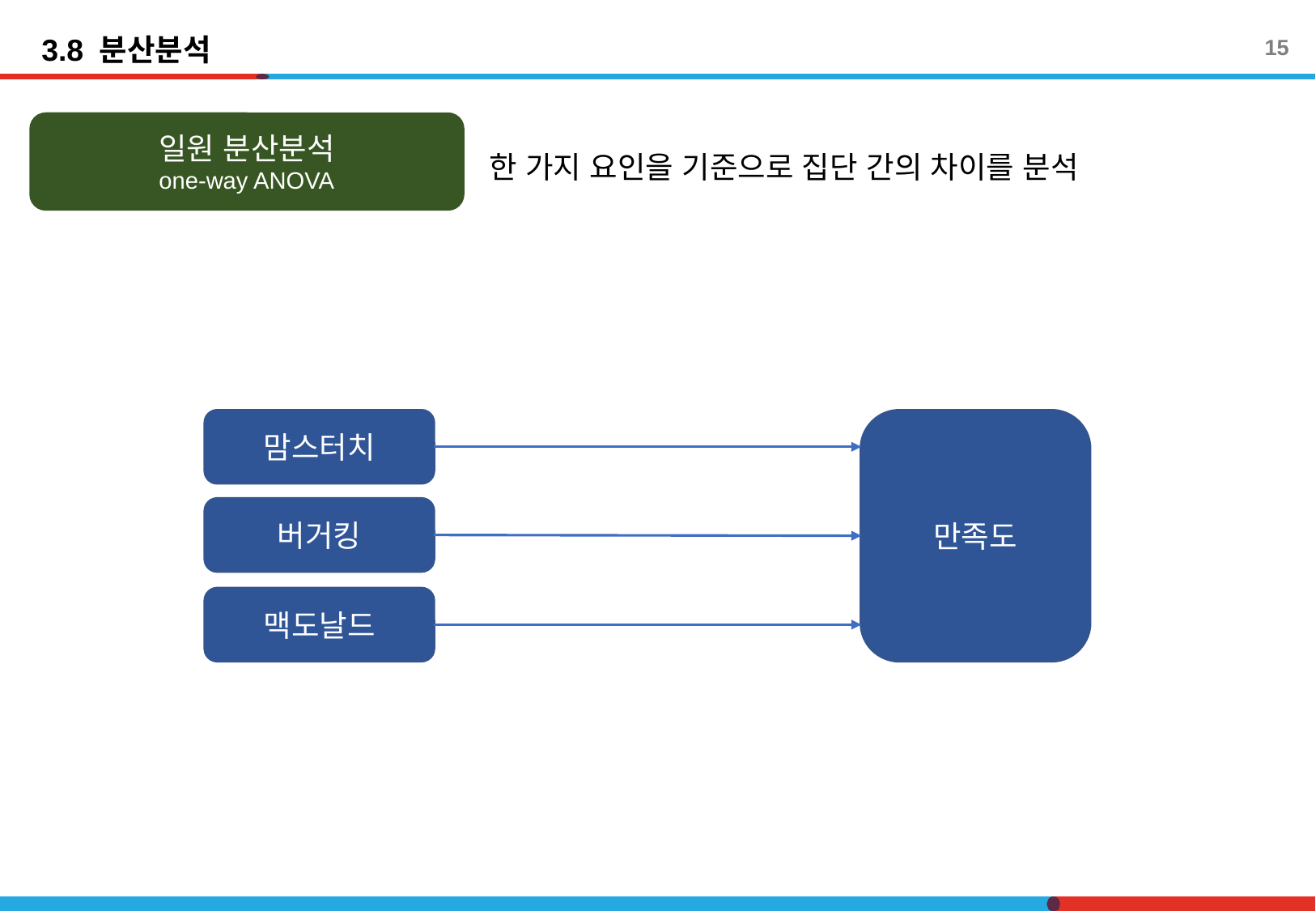

3.8 분산분석
15
일원 분산분석
one-way ANOVA
한 가지 요인을 기준으로 집단 간의 차이를 분석
만족도
맘스터치
버거킹
맥도날드